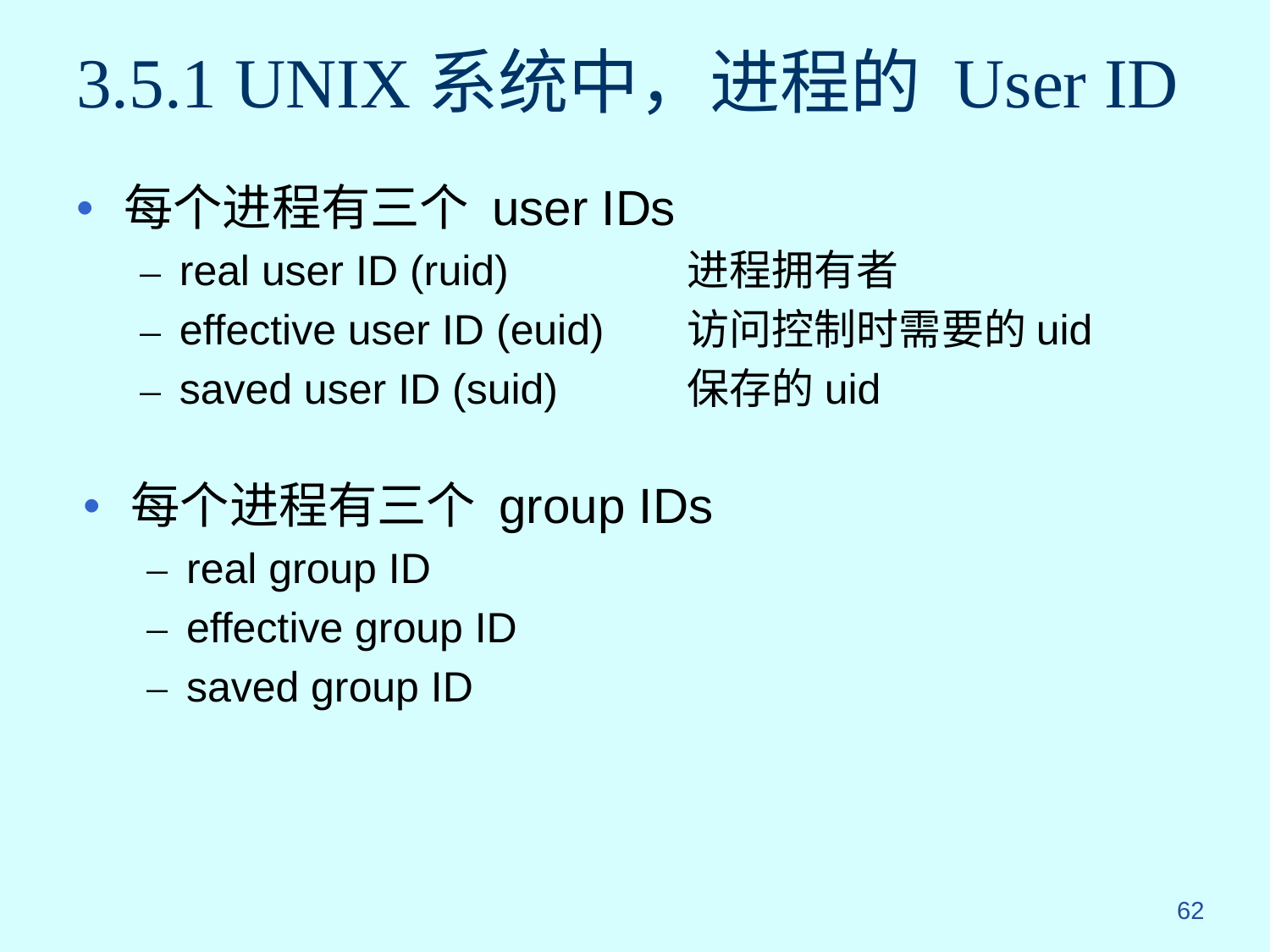

# 3.5.1 UNIX系统中，进程的 User ID
每个进程有三个 user IDs
real user ID (ruid)		进程拥有者
effective user ID (euid)	访问控制时需要的uid
saved user ID (suid)		保存的uid
每个进程有三个 group IDs
real group ID
effective group ID
saved group ID
62
62